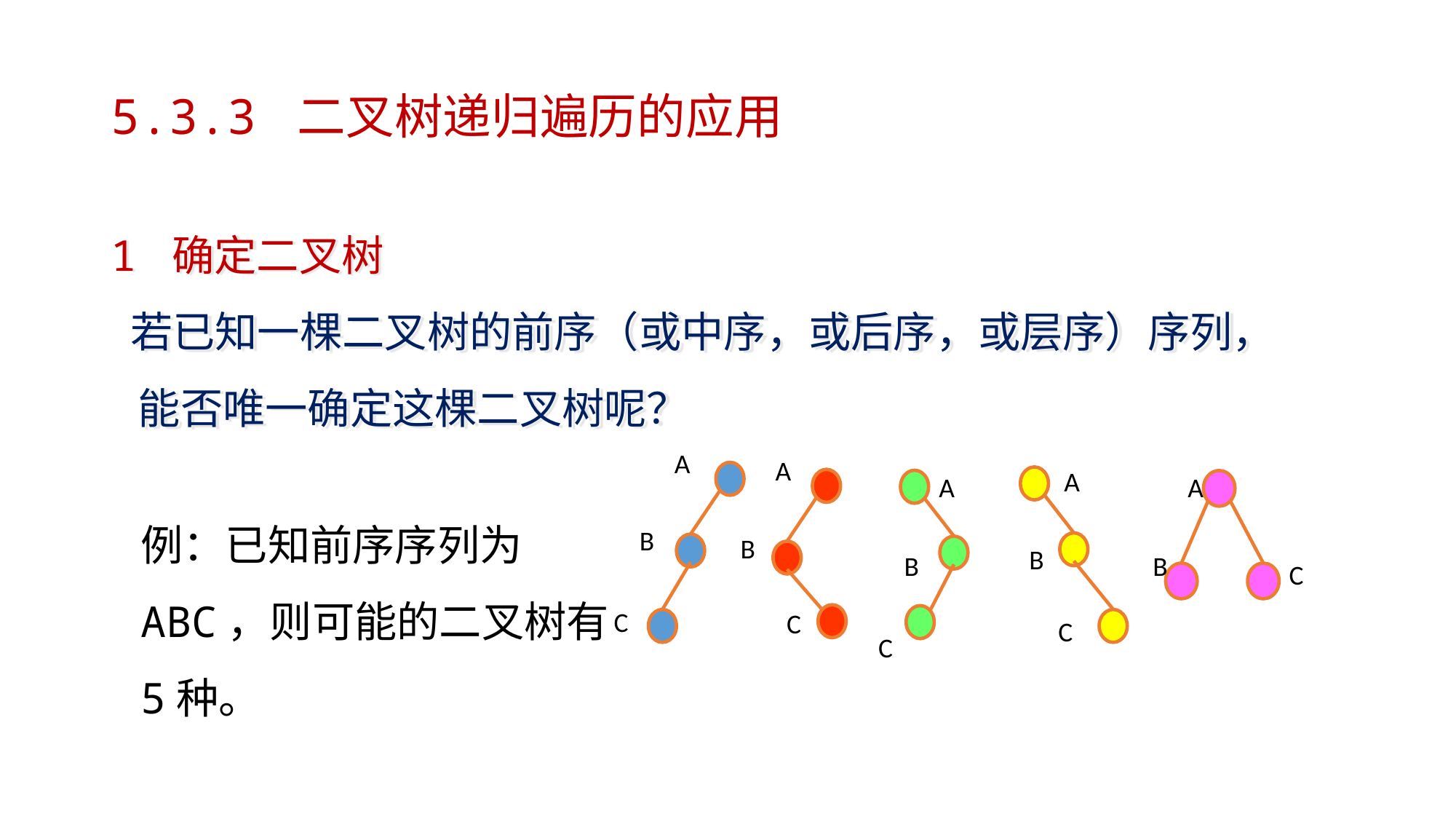

# 5.3.3 二叉树递归遍历的应用
1 确定二叉树
 若已知一棵二叉树的前序（或中序，或后序，或层序）序列，能否唯一确定这棵二叉树呢？
A
A
A

A
A

例：已知前序序列为ABC，则可能的二叉树有5种。
B
B
B
B
B
C
C
C
C
C